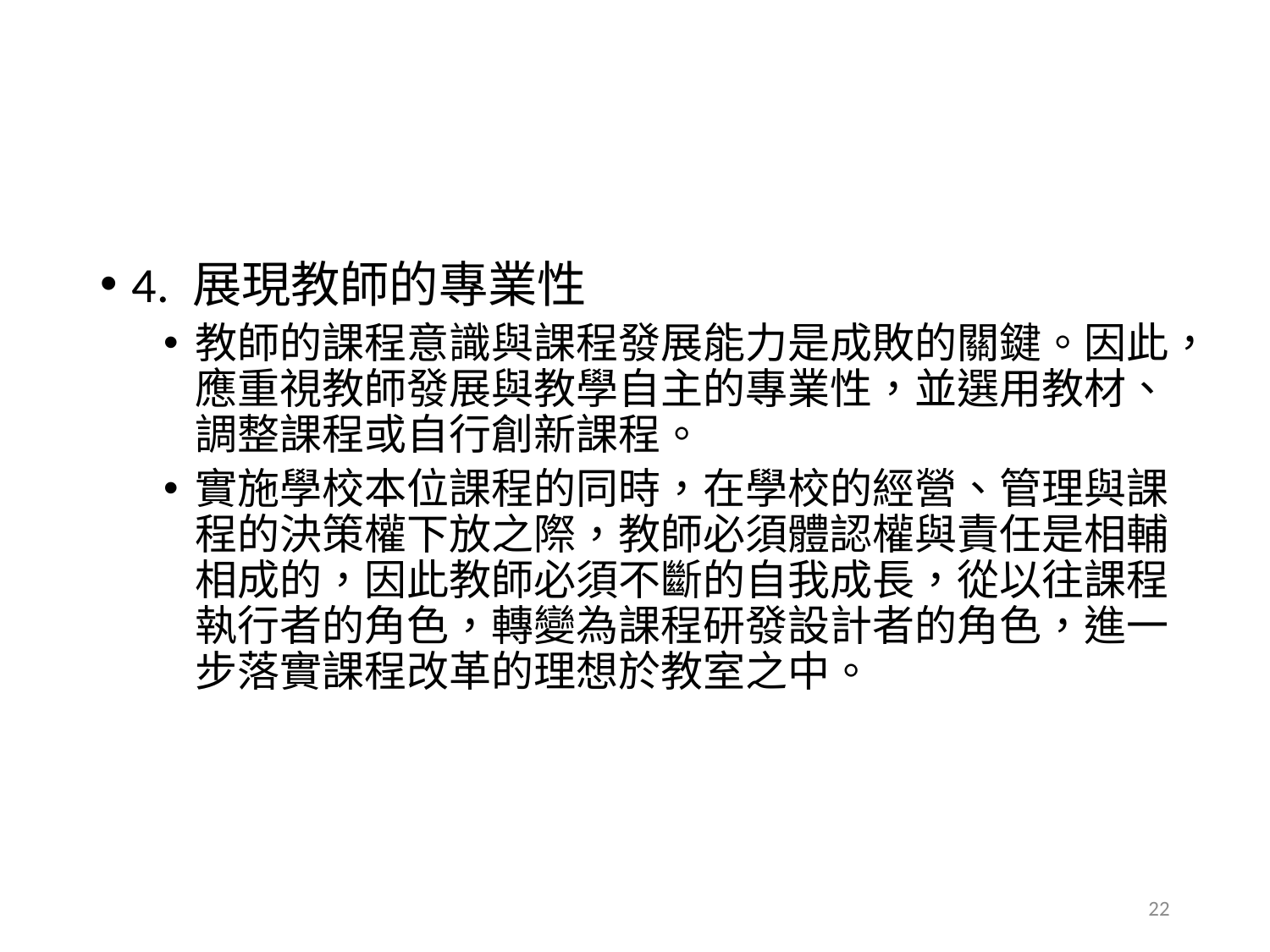

#
4. 展現教師的專業性
教師的課程意識與課程發展能力是成敗的關鍵。因此，應重視教師發展與教學自主的專業性，並選用教材、調整課程或自行創新課程。
實施學校本位課程的同時，在學校的經營、管理與課程的決策權下放之際，教師必須體認權與責任是相輔相成的，因此教師必須不斷的自我成長，從以往課程執行者的角色，轉變為課程研發設計者的角色，進一步落實課程改革的理想於教室之中。

22